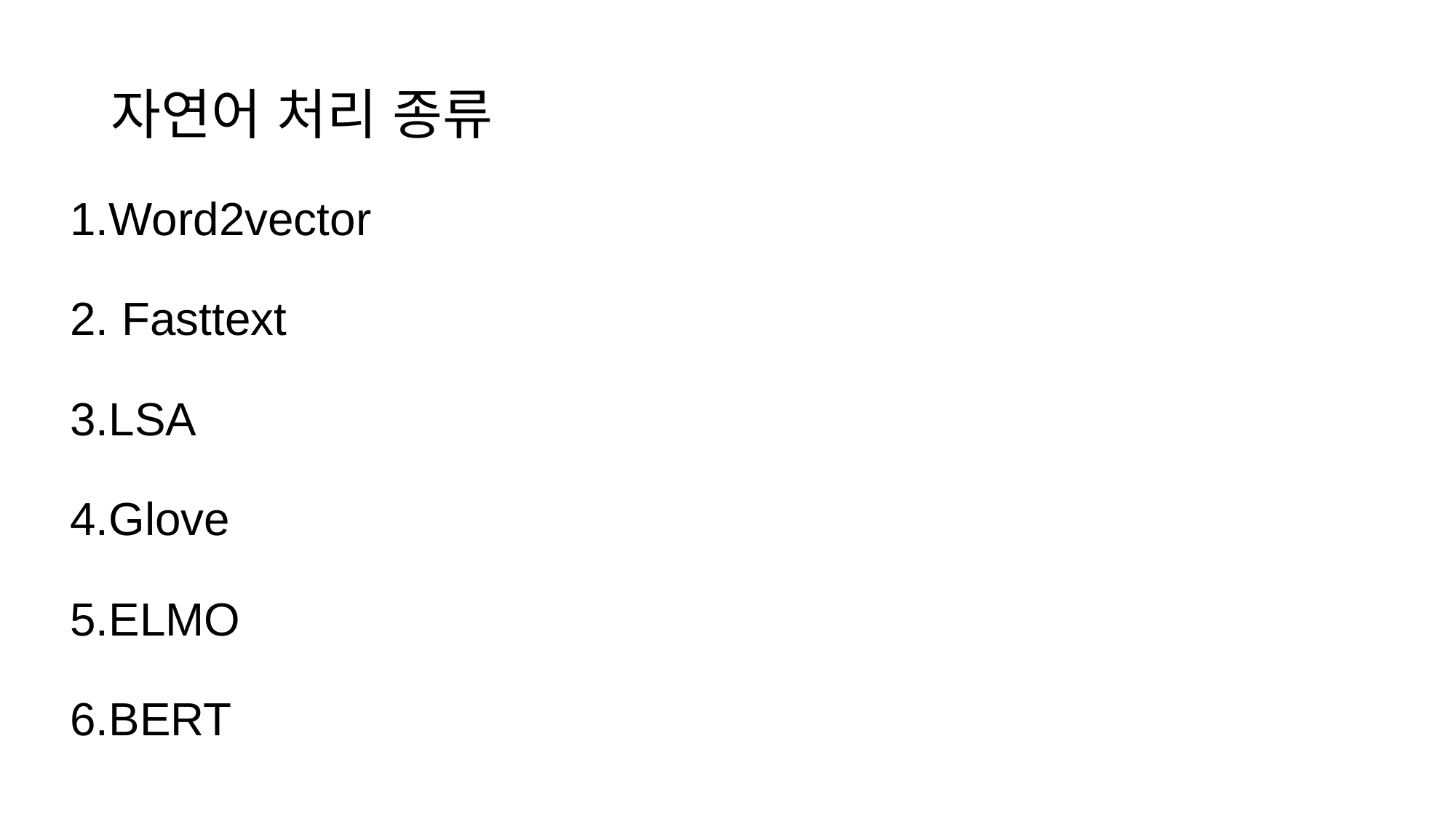

# 자연어 처리 종류
1.Word2vector

2. Fasttext

3.LSA

4.Glove

5.ELMO

6.BERT